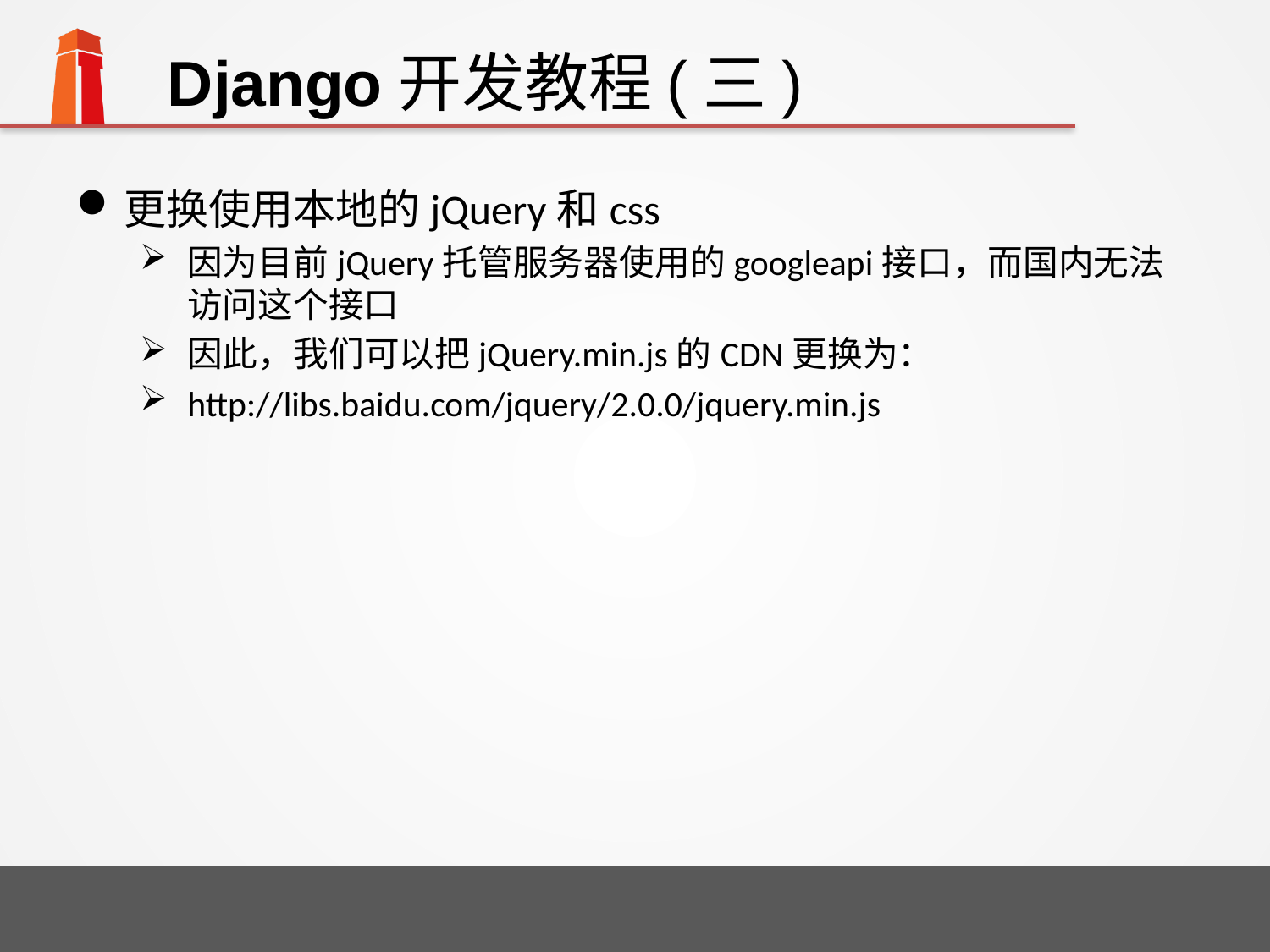

# Django开发教程(三)
更换使用本地的jQuery和css
因为目前jQuery托管服务器使用的googleapi接口，而国内无法访问这个接口
因此，我们可以把jQuery.min.js的CDN更换为：
http://libs.baidu.com/jquery/2.0.0/jquery.min.js